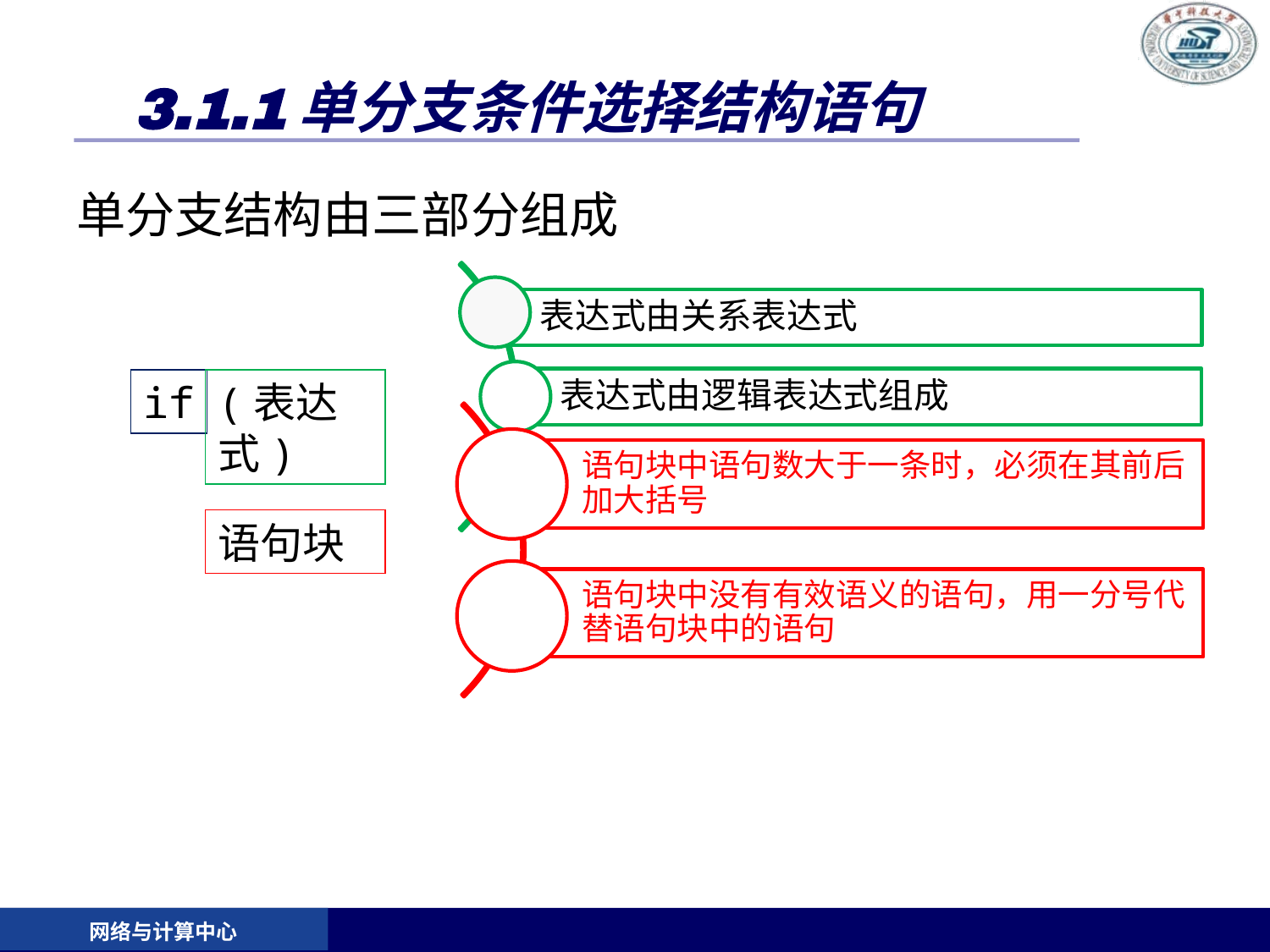

# 3.1.1单分支条件选择结构语句
单分支结构由三部分组成

表达式由关系表达式
表达式由逻辑表达式组成
表达式由关系和逻辑表达式混合组成
(表达式)
if
语句块
语句块中语句数大于一条时，必须在其前后加大括号
语句块中没有有效语义的语句，用一分号代替语句块中的语句
网络与计算中心